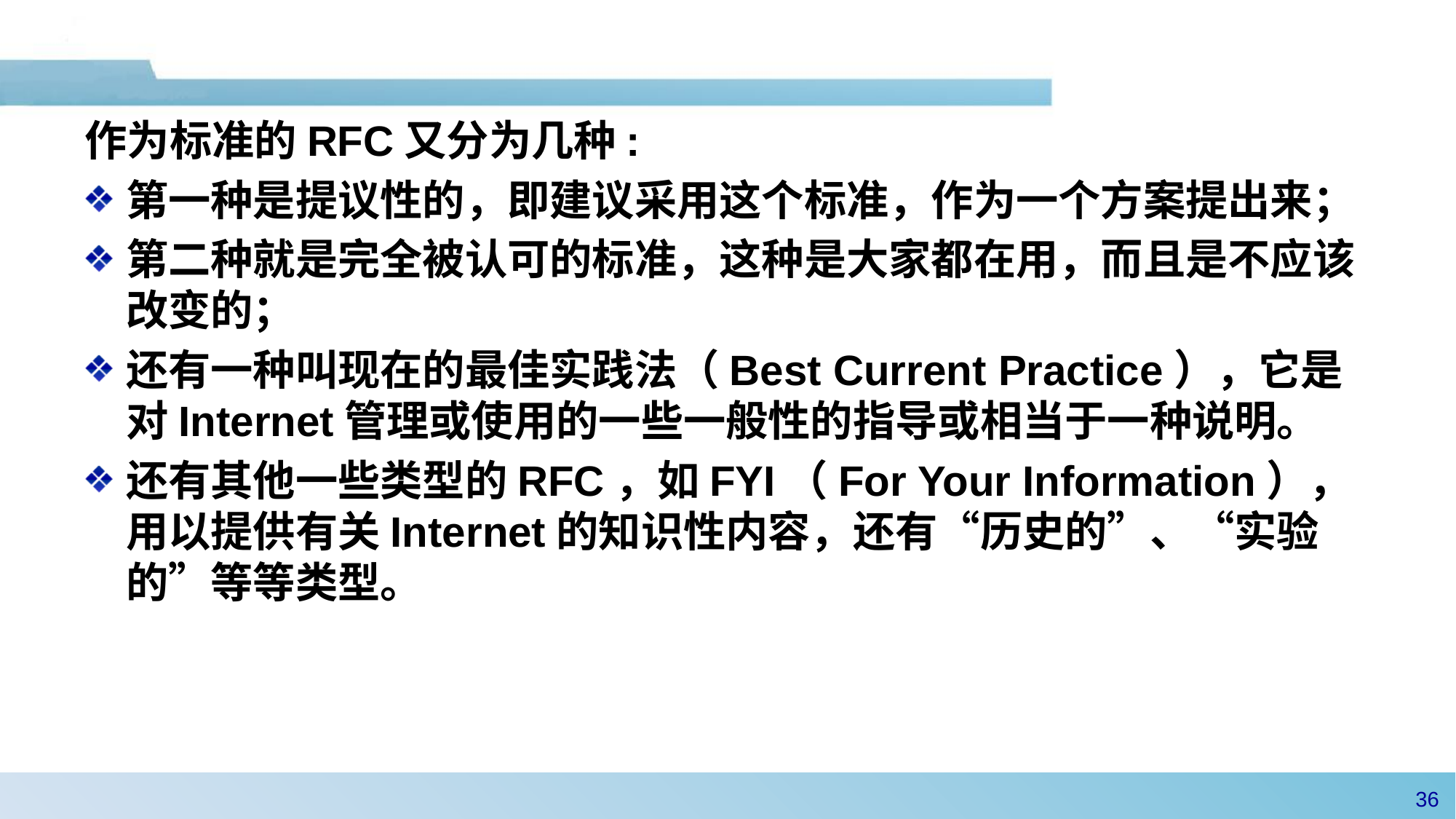

作为标准的RFC又分为几种:
第一种是提议性的，即建议采用这个标准，作为一个方案提出来；
第二种就是完全被认可的标准，这种是大家都在用，而且是不应该改变的；
还有一种叫现在的最佳实践法（Best Current Practice），它是对Internet管理或使用的一些一般性的指导或相当于一种说明。
还有其他一些类型的RFC，如FYI（For Your Information），用以提供有关Internet的知识性内容，还有“历史的”、“实验的”等等类型。
36